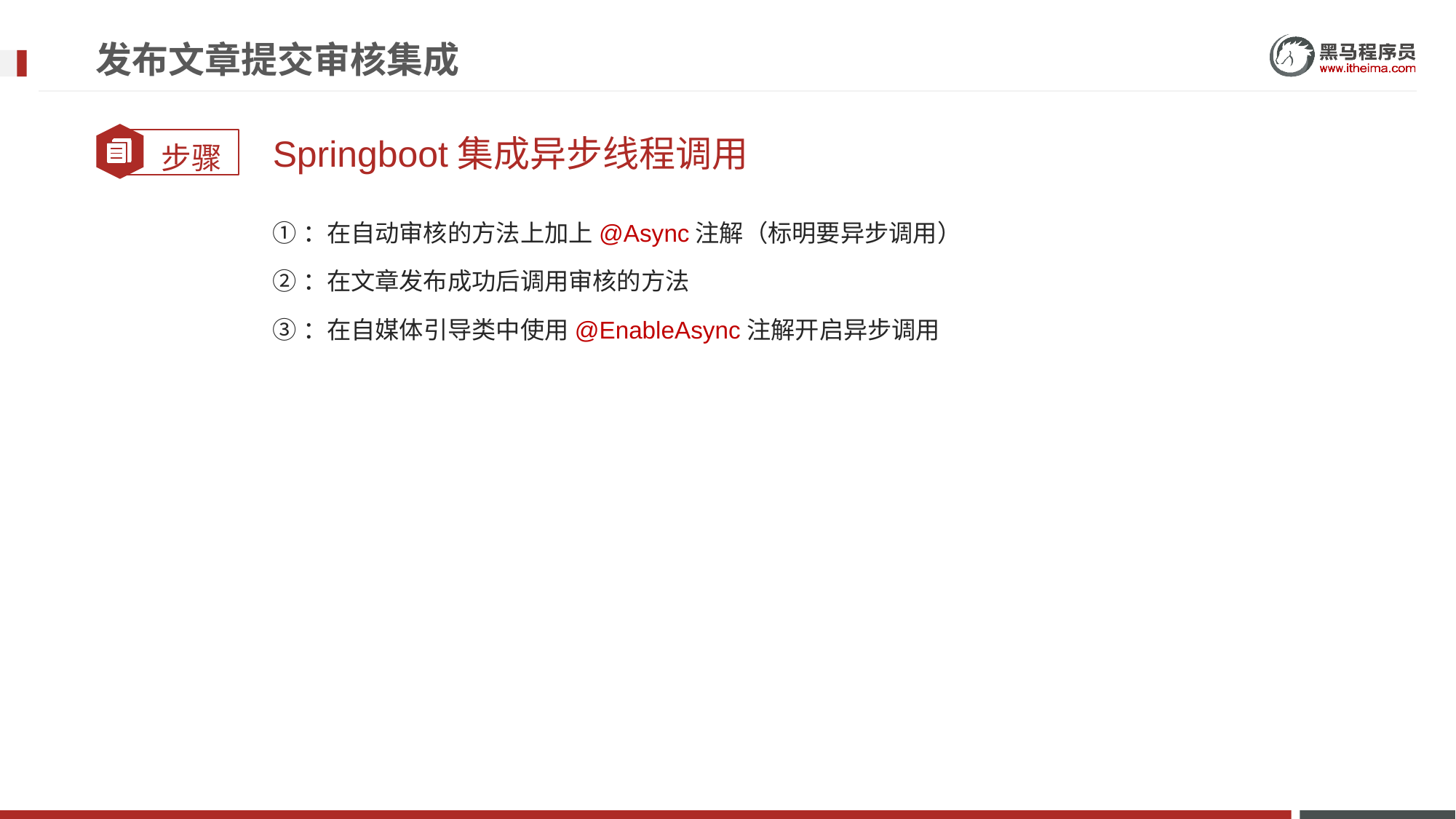

# 发布文章提交审核集成
Springboot集成异步线程调用
①：在自动审核的方法上加上@Async注解（标明要异步调用）
②：在文章发布成功后调用审核的方法
③：在自媒体引导类中使用@EnableAsync注解开启异步调用